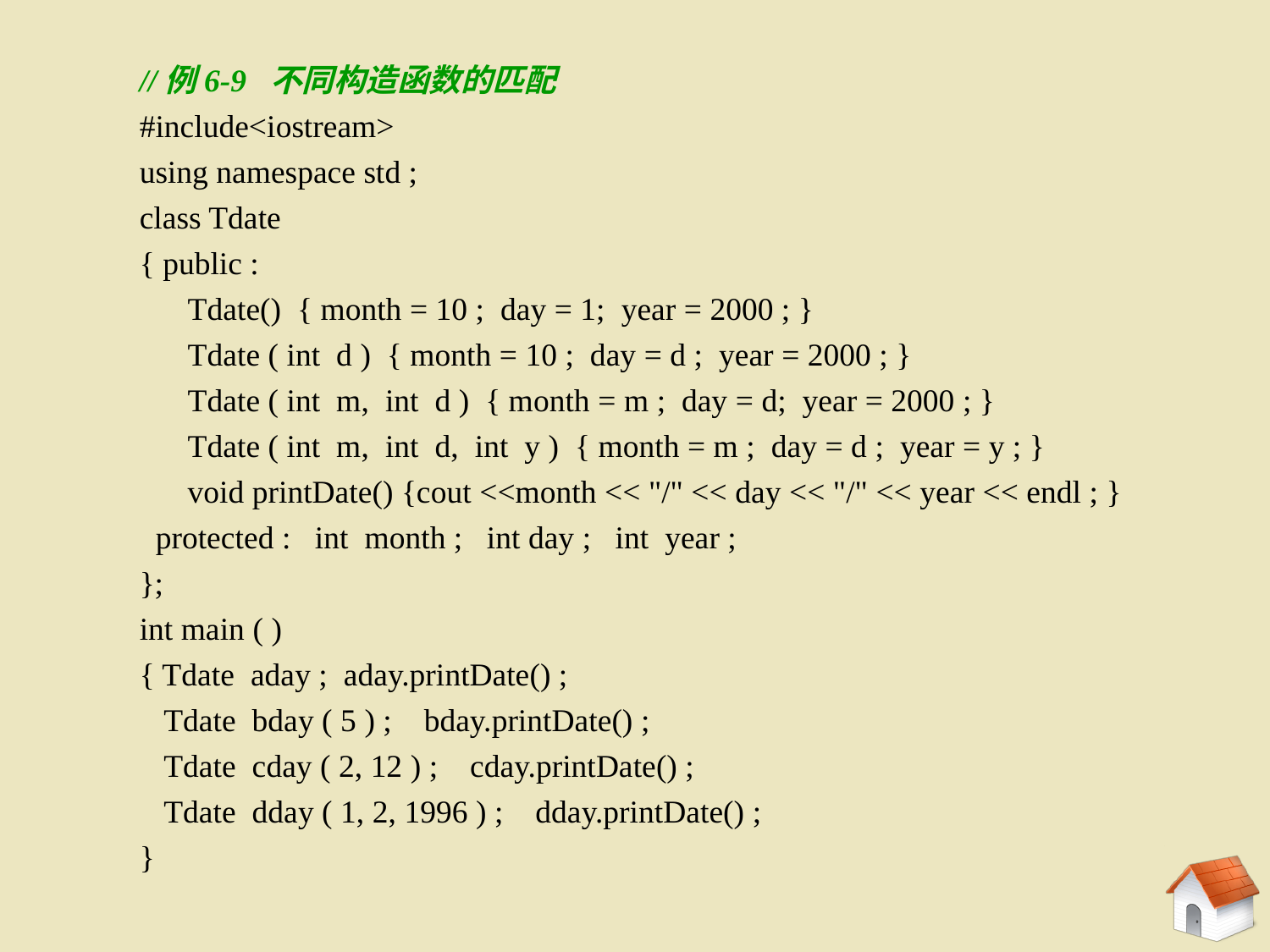

# 6.2.3  重载构造函数
//例6-9  不同构造函数的匹配
#include<iostream>
using namespace std ;
class Tdate
{ public :
      Tdate()  { month = 10 ;  day = 1;  year = 2000 ; }
      Tdate ( int  d )  { month = 10 ;  day = d ;  year = 2000 ; }
      Tdate ( int  m,  int  d )  { month = m ;  day = d;  year = 2000 ; }
      Tdate ( int  m,  int  d,  int  y )  { month = m ;  day = d ;  year = y ; }
      void printDate() {cout <<month << "/" << day << "/" << year << endl ; }
  protected :   int  month ;   int day ;   int  year ;
};
int main ( )
{ Tdate  aday ;  aday.printDate() ;
   Tdate  bday ( 5 ) ;    bday.printDate() ;
   Tdate  cday ( 2, 12 ) ;    cday.printDate() ;
   Tdate  dday ( 1, 2, 1996 ) ;    dday.printDate() ;
}